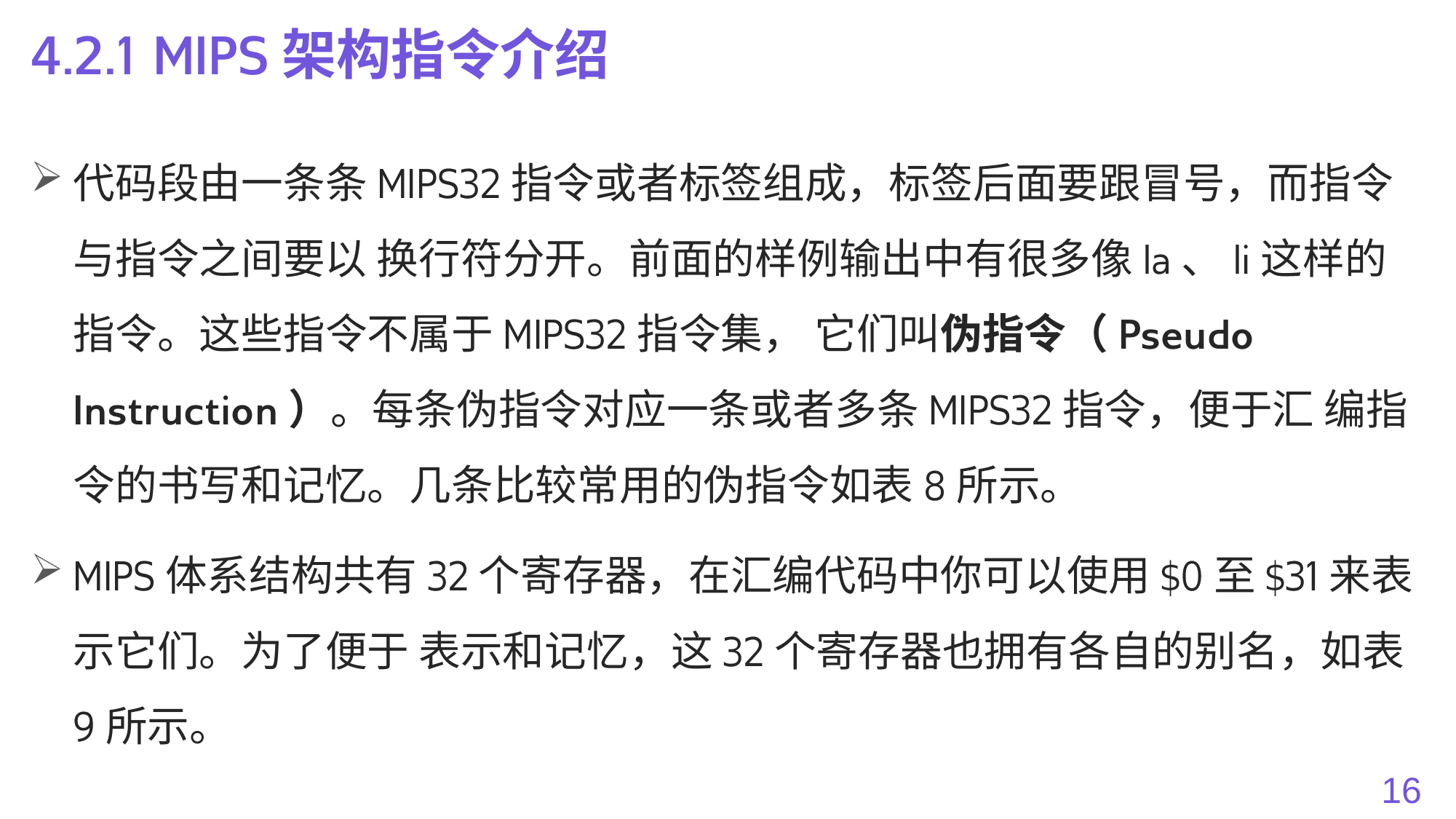

# 4.2.1 MIPS架构指令介绍
代码段由一条条MIPS32指令或者标签组成，标签后面要跟冒号，而指令与指令之间要以 换行符分开。前面的样例输出中有很多像la、li这样的指令。这些指令不属于MIPS32指令集， 它们叫伪指令（Pseudo Instruction）。每条伪指令对应一条或者多条MIPS32指令，便于汇 编指令的书写和记忆。几条比较常用的伪指令如表8所示。
MIPS体系结构共有32个寄存器，在汇编代码中你可以使用$0至$31来表示它们。为了便于 表示和记忆，这32个寄存器也拥有各自的别名，如表9所示。
16